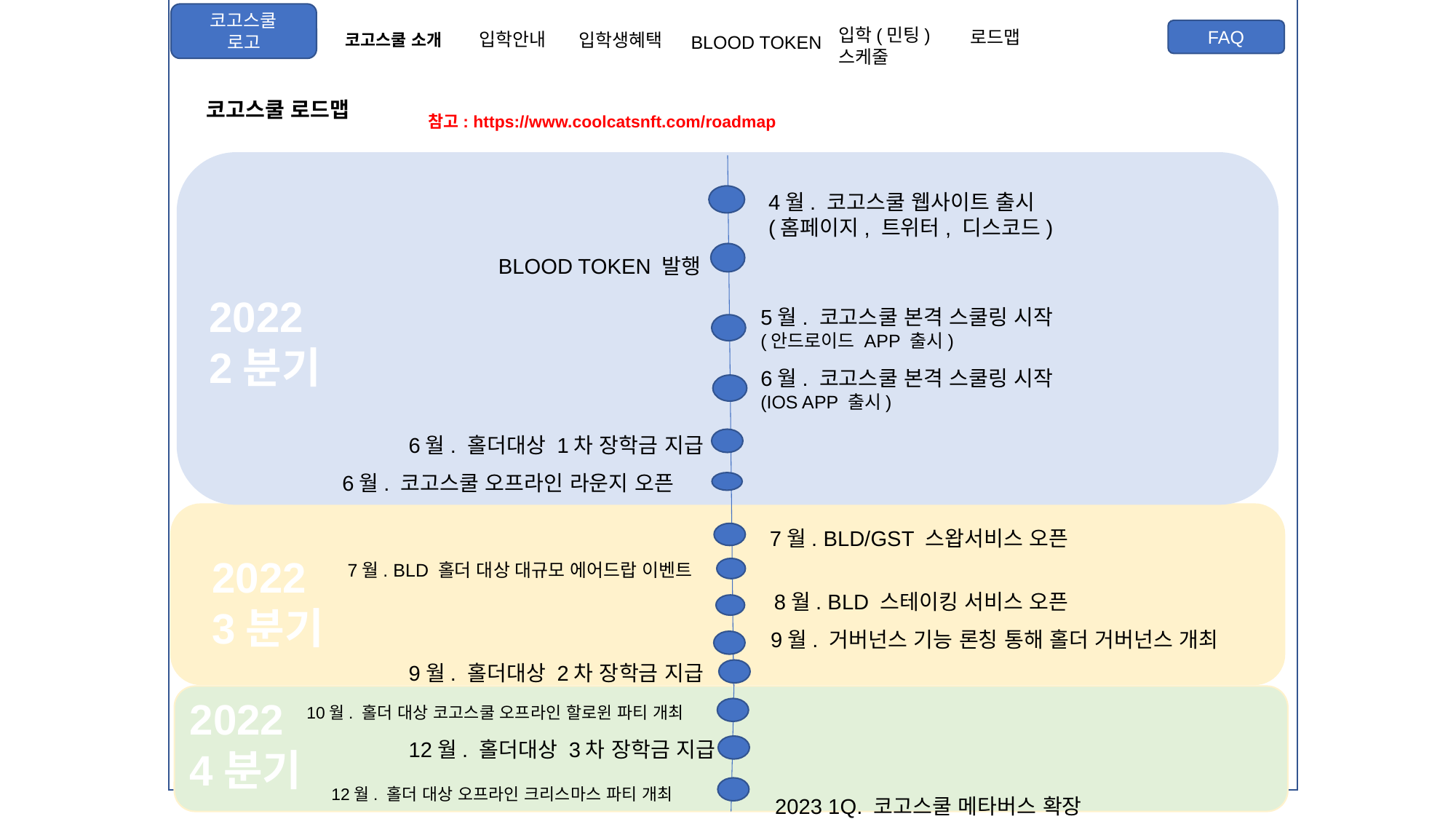

코고스쿨
로고
#
입학(민팅)스케줄
로드맵
FAQ
입학안내
입학생혜택
코고스쿨 소개
BLOOD TOKEN

코고스쿨 로드맵
참고: https://www.coolcatsnft.com/roadmap

4월. 코고스쿨 웹사이트 출시
(홈페이지, 트위터, 디스코드)

BLOOD TOKEN 발행
2022
2분기
5월. 코고스쿨 본격 스쿨링 시작
(안드로이드 APP 출시)

6월. 코고스쿨 본격 스쿨링 시작
(IOS APP 출시)

6월. 홀더대상 1차 장학금 지급

6월. 코고스쿨 오프라인 라운지 오픈

7월. BLD/GST 스왑서비스 오픈

2022
3분기
7월. BLD 홀더 대상 대규모 에어드랍 이벤트

8월. BLD 스테이킹 서비스 오픈

9월. 거버넌스 기능 론칭 통해 홀더 거버넌스 개최

9월. 홀더대상 2차 장학금 지급

2022
4분기
10월. 홀더 대상 코고스쿨 오프라인 할로윈 파티 개최

12월. 홀더대상 3차 장학금 지급

12월. 홀더 대상 오프라인 크리스마스 파티 개최
2023 1Q. 코고스쿨 메타버스 확장